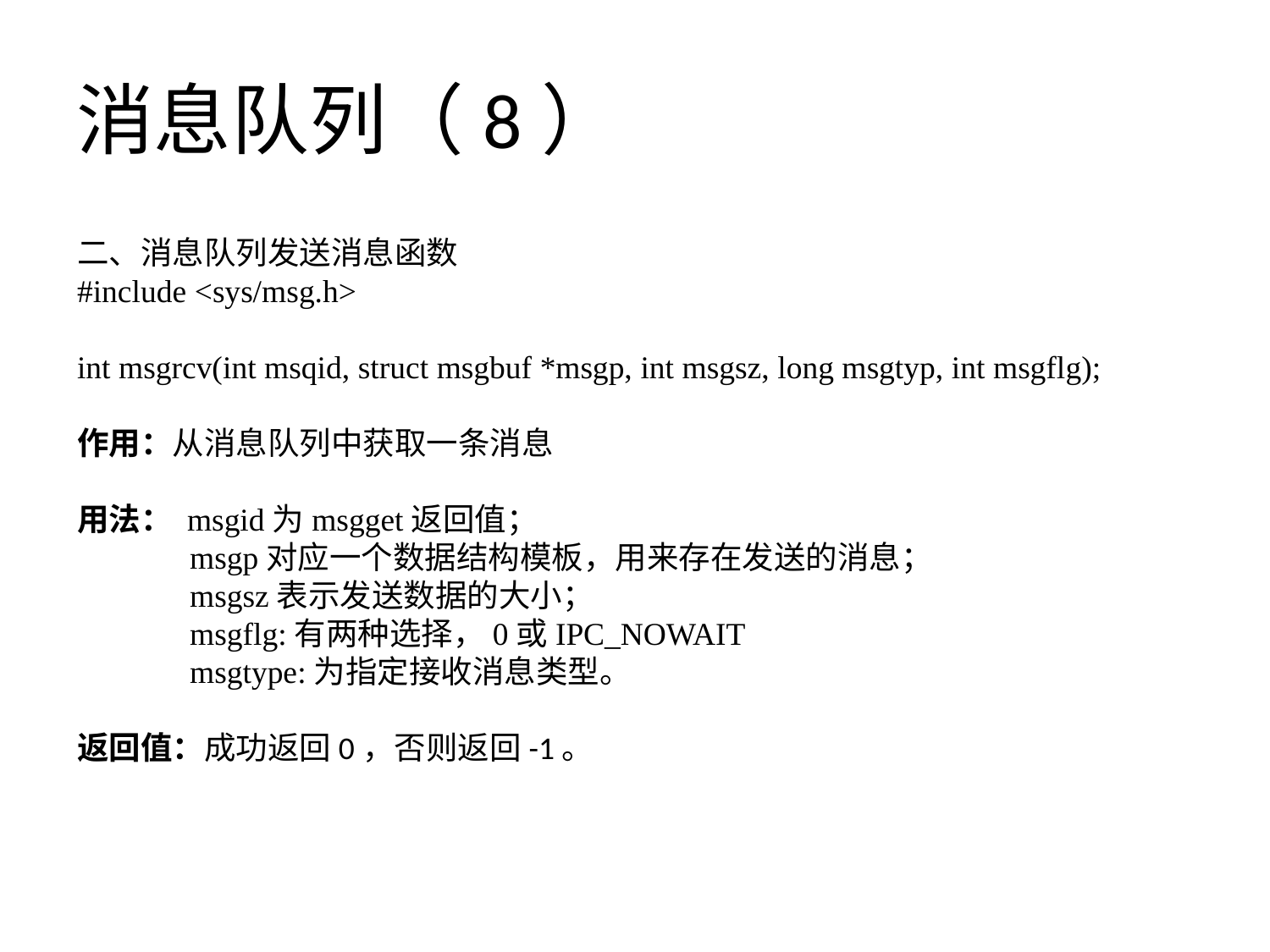

# 消息队列（8）
二、消息队列发送消息函数
#include <sys/msg.h>

int msgrcv(int msqid, struct msgbuf *msgp, int msgsz, long msgtyp, int msgflg);

作用：从消息队列中获取一条消息

用法： msgid为msgget返回值；
              msgp对应一个数据结构模板，用来存在发送的消息；
              msgsz表示发送数据的大小；
              msgflg:有两种选择，0或IPC_NOWAIT
              msgtype:为指定接收消息类型。

返回值：成功返回0，否则返回-1。